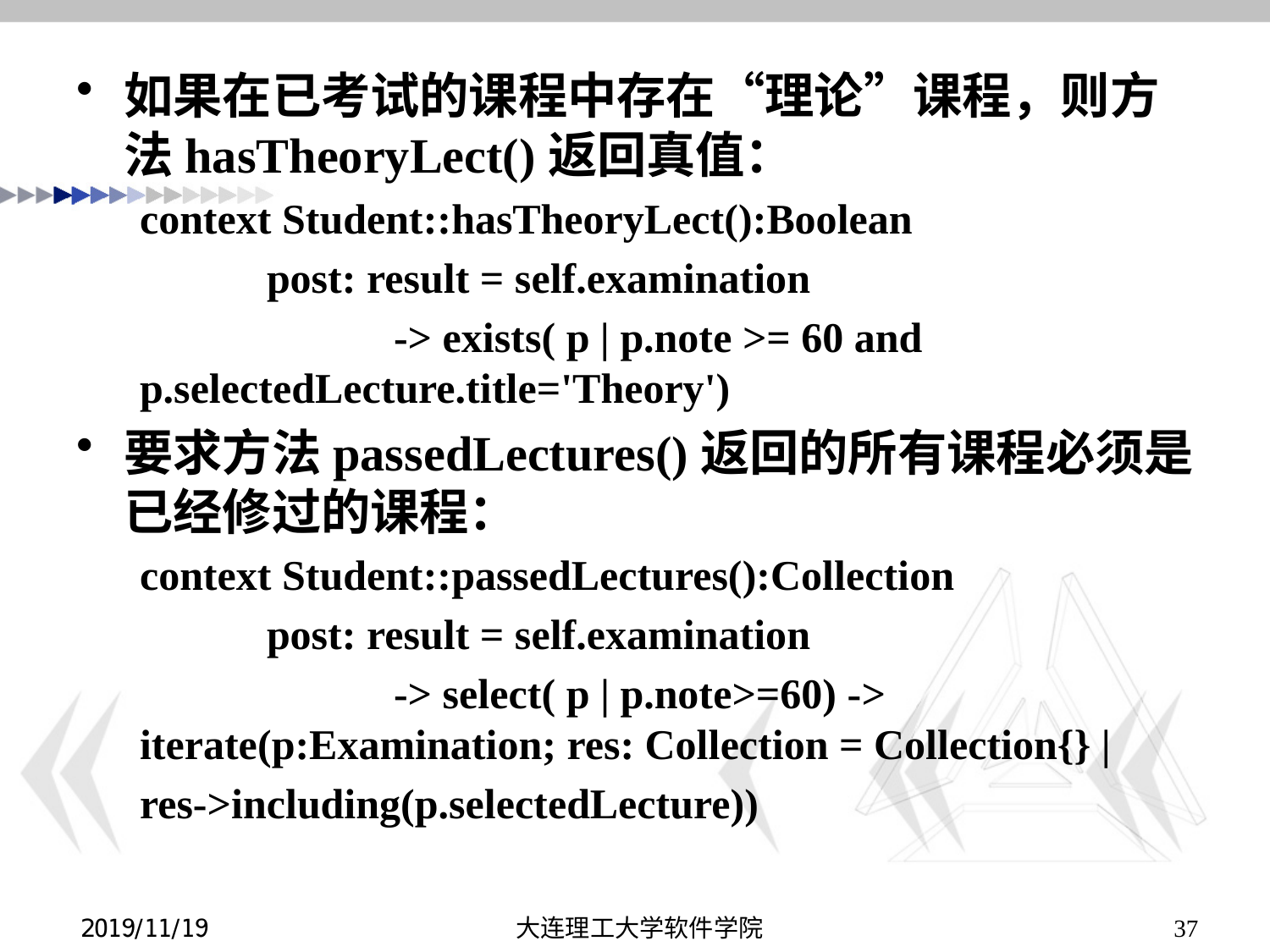

# 如果在已考试的课程中存在“理论”课程，则方法hasTheoryLect()返回真值：
context Student::hasTheoryLect():Boolean
	post: result = self.examination
		-> exists( p | p.note >= 60 and p.selectedLecture.title='Theory')
要求方法passedLectures()返回的所有课程必须是已经修过的课程：
context Student::passedLectures():Collection
	post: result = self.examination
		-> select( p | p.note>=60) -> iterate(p:Examination; res: Collection = Collection{} |
res->including(p.selectedLecture))
2019/11/19
大连理工大学软件学院
37